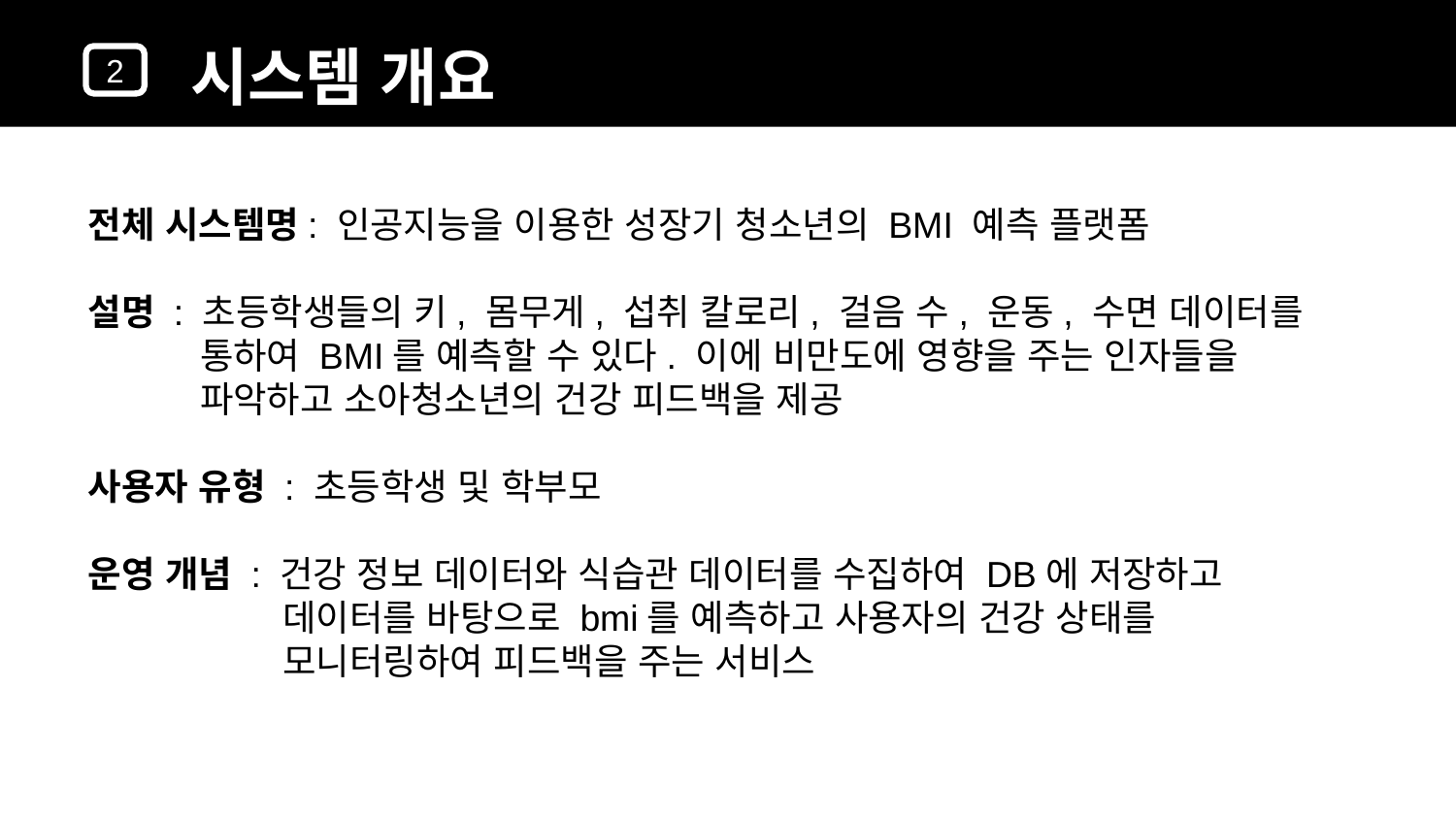

시스템 개요
Motivation
2
전체 시스템명: 인공지능을 이용한 성장기 청소년의 BMI 예측 플랫폼

설명 : 초등학생들의 키, 몸무게, 섭취 칼로리, 걸음 수, 운동, 수면 데이터를
   통하여 BMI를 예측할 수 있다. 이에 비만도에 영향을 주는 인자들을
   파악하고 소아청소년의 건강 피드백을 제공

사용자 유형 : 초등학생 및 학부모

운영 개념 : 건강 정보 데이터와 식습관 데이터를 수집하여 DB에 저장하고
    데이터를 바탕으로 bmi를 예측하고 사용자의 건강 상태를
    모니터링하여 피드백을 주는 서비스